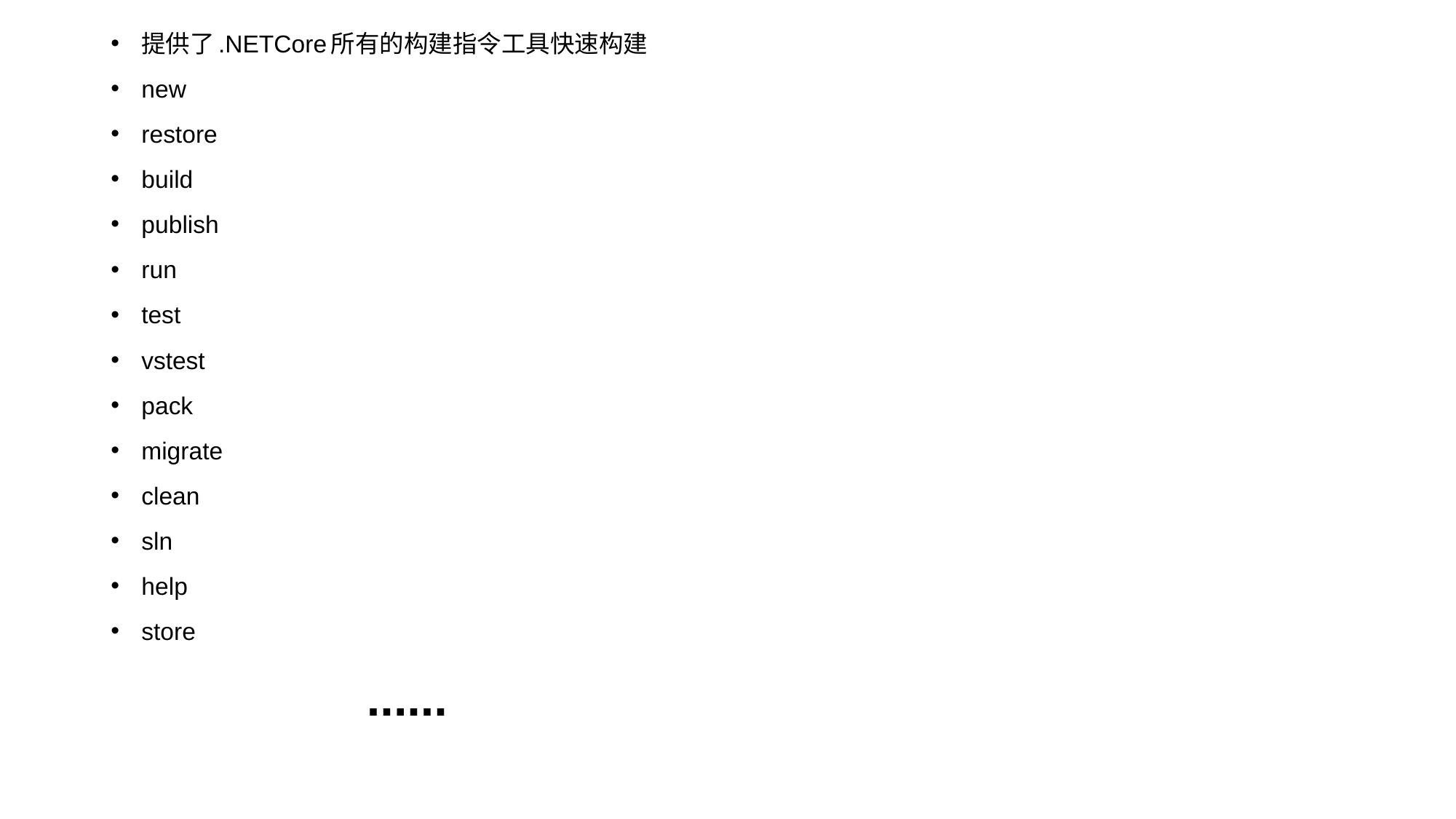

提供了.NETCore所有的构建指令工具快速构建
new
restore
build
publish
run
test
vstest
pack
migrate
clean
sln
help
store
                   ......